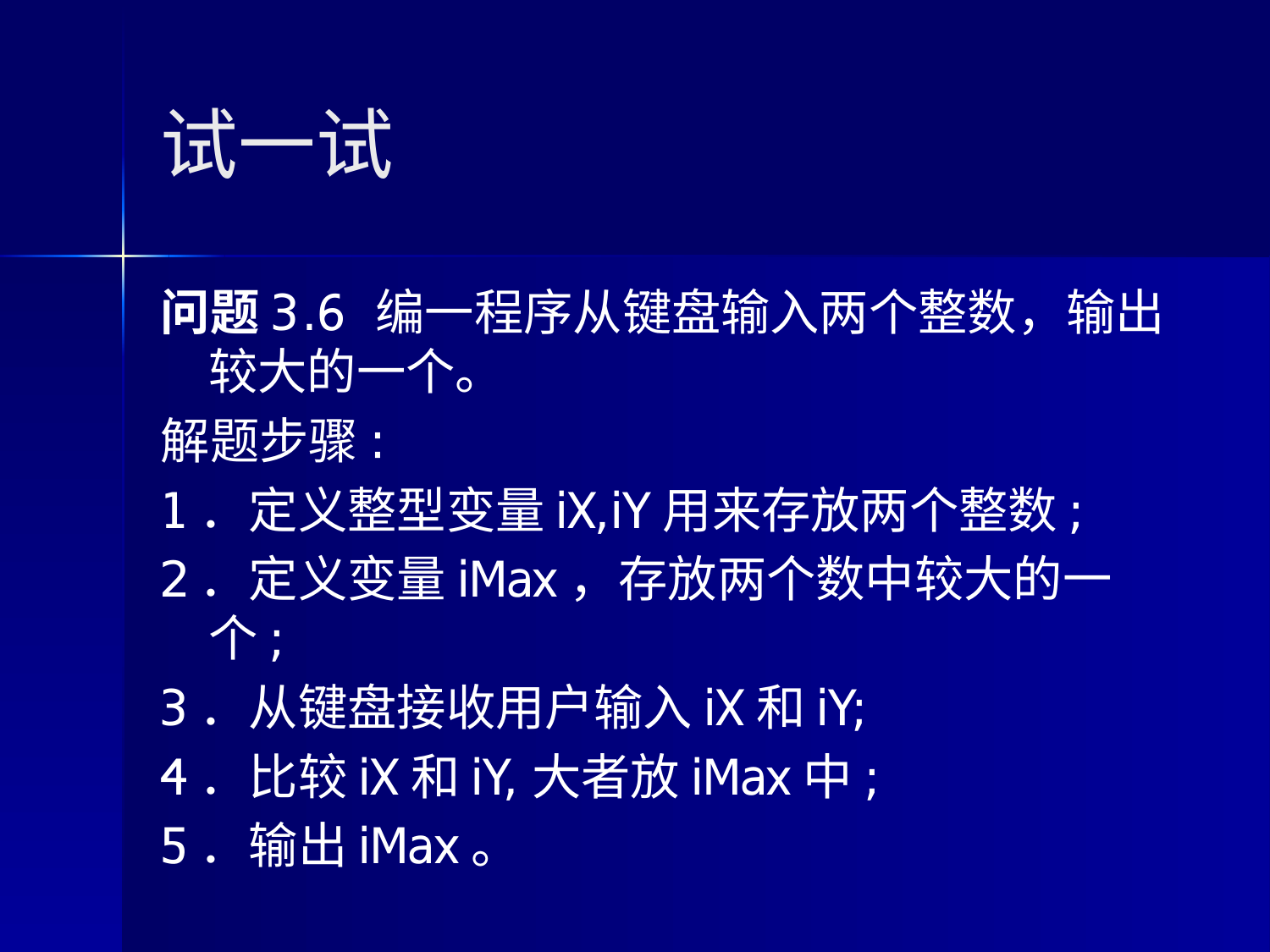

# 试一试
问题3.6 编一程序从键盘输入两个整数，输出较大的一个。
解题步骤:
1．定义整型变量iX,iY用来存放两个整数;
2．定义变量iMax，存放两个数中较大的一个;
3．从键盘接收用户输入iX和iY;
4．比较iX和iY,大者放iMax中;
5．输出iMax。